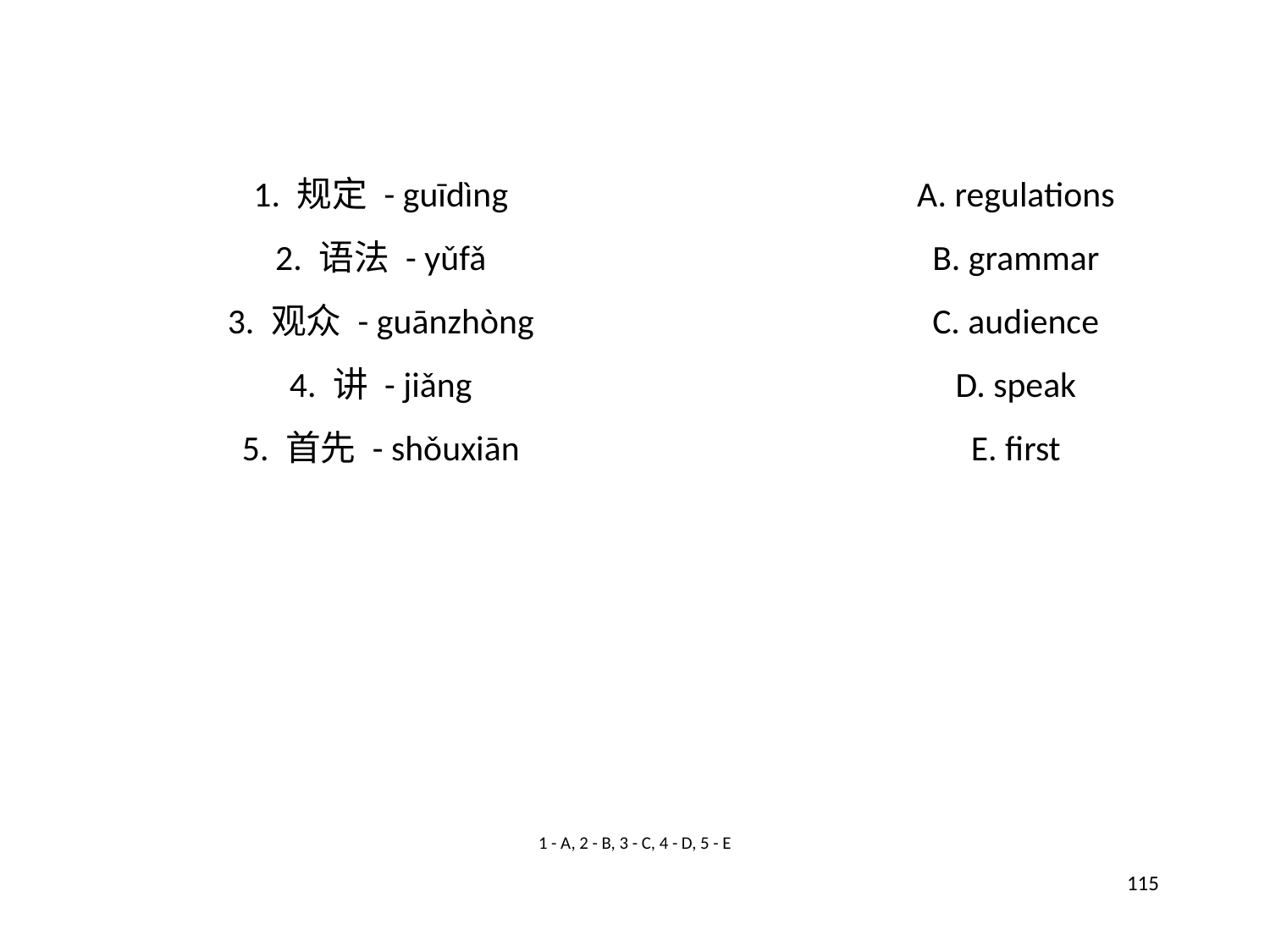

1. 规定 - guīdìng

A. regulations

2. 语法 - yǔfǎ

B. grammar

3. 观众 - guānzhòng

C. audience

4. 讲 - jiǎng

D. speak

5. 首先 - shǒuxiān

E. first
1 - A, 2 - B, 3 - C, 4 - D, 5 - E

115